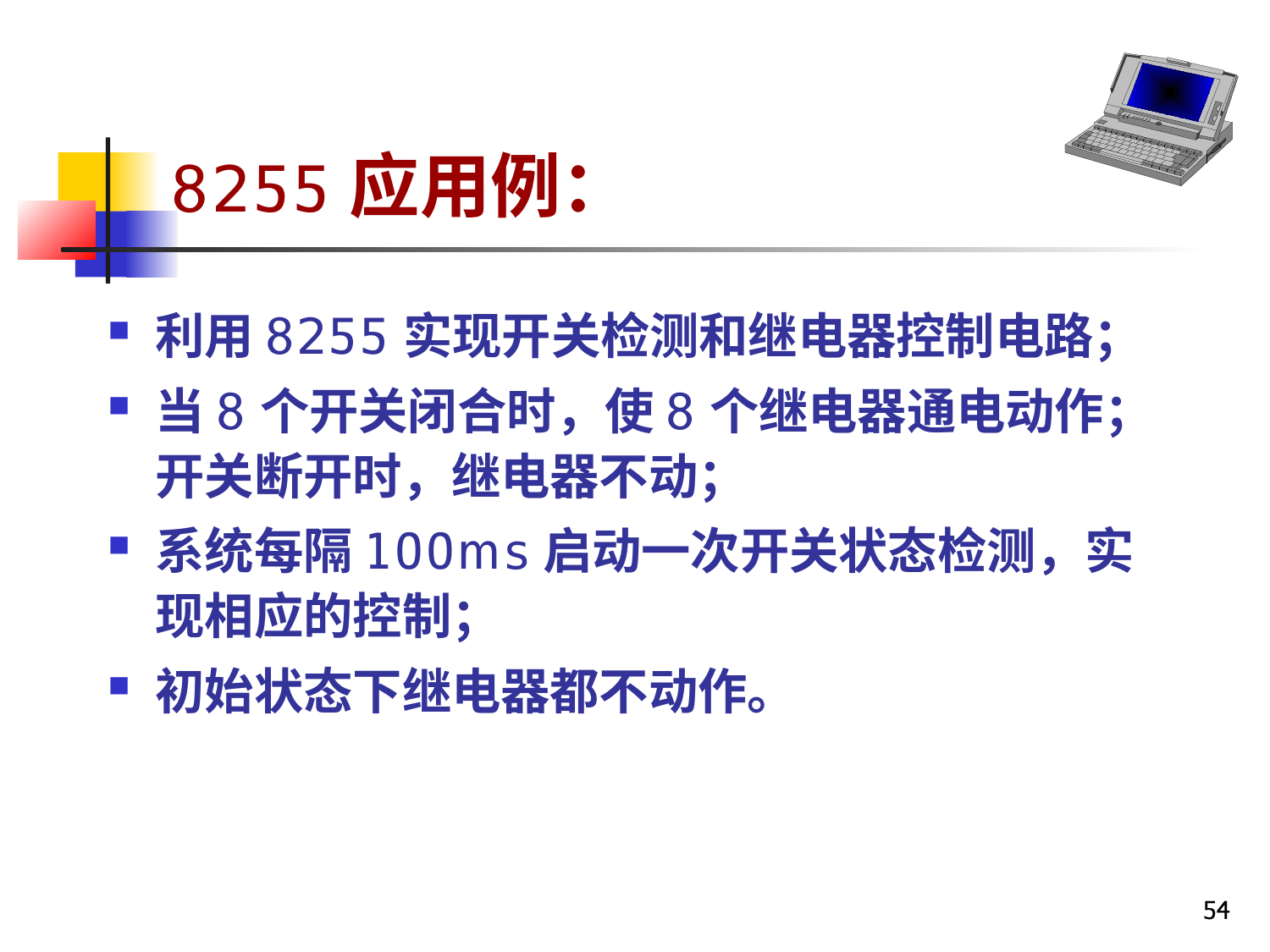

8255应用例：
利用8255实现开关检测和继电器控制电路；
当8个开关闭合时，使8个继电器通电动作；开关断开时，继电器不动；
系统每隔100ms启动一次开关状态检测，实现相应的控制；
初始状态下继电器都不动作。
54